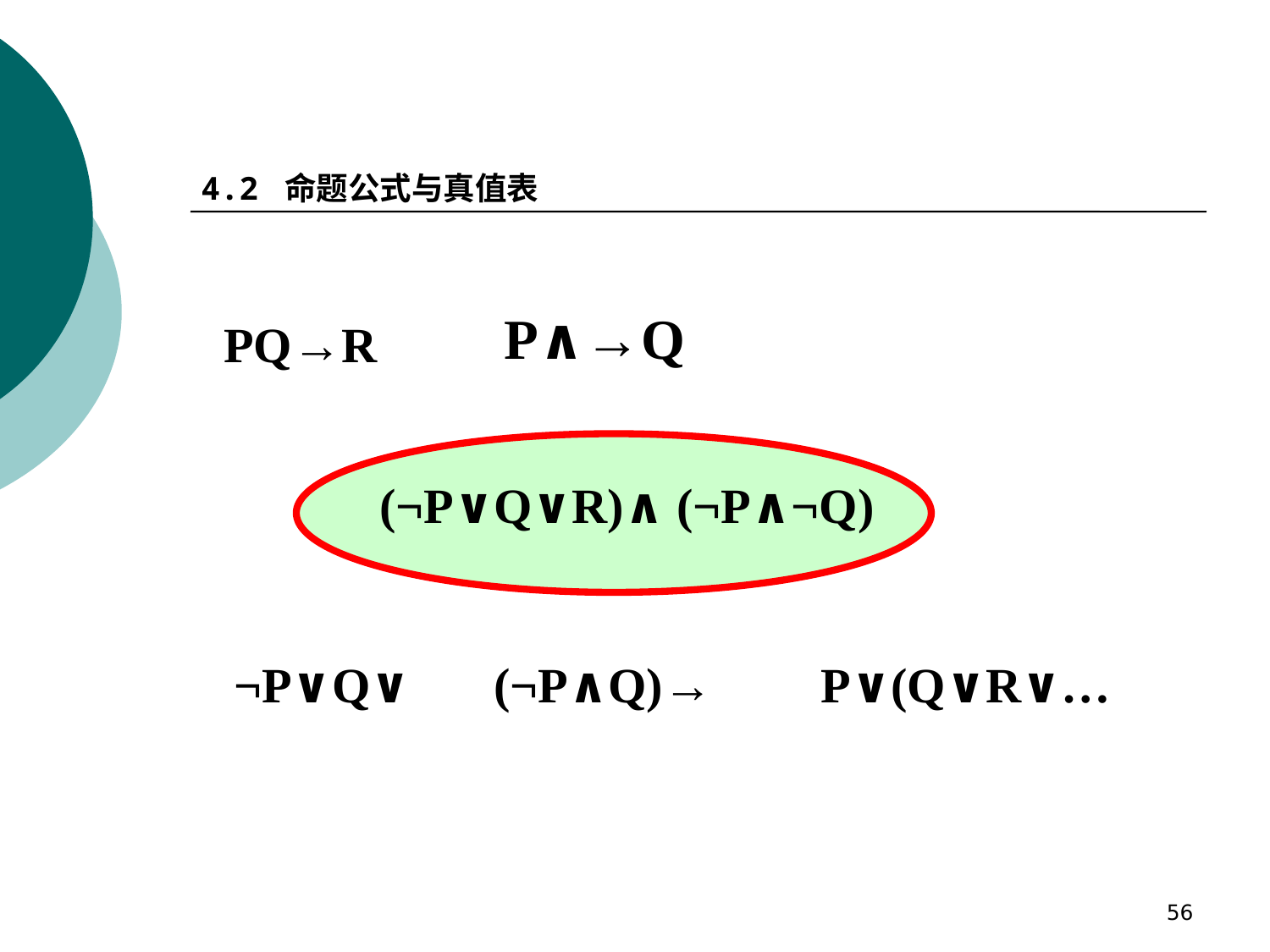

4.2 命题公式与真值表
P∧→Q
PQ→R

(¬P∨Q∨R)∧ (¬P∧¬Q)
¬P∨Q∨
(¬P∧Q)→
P∨(Q∨R∨…
56